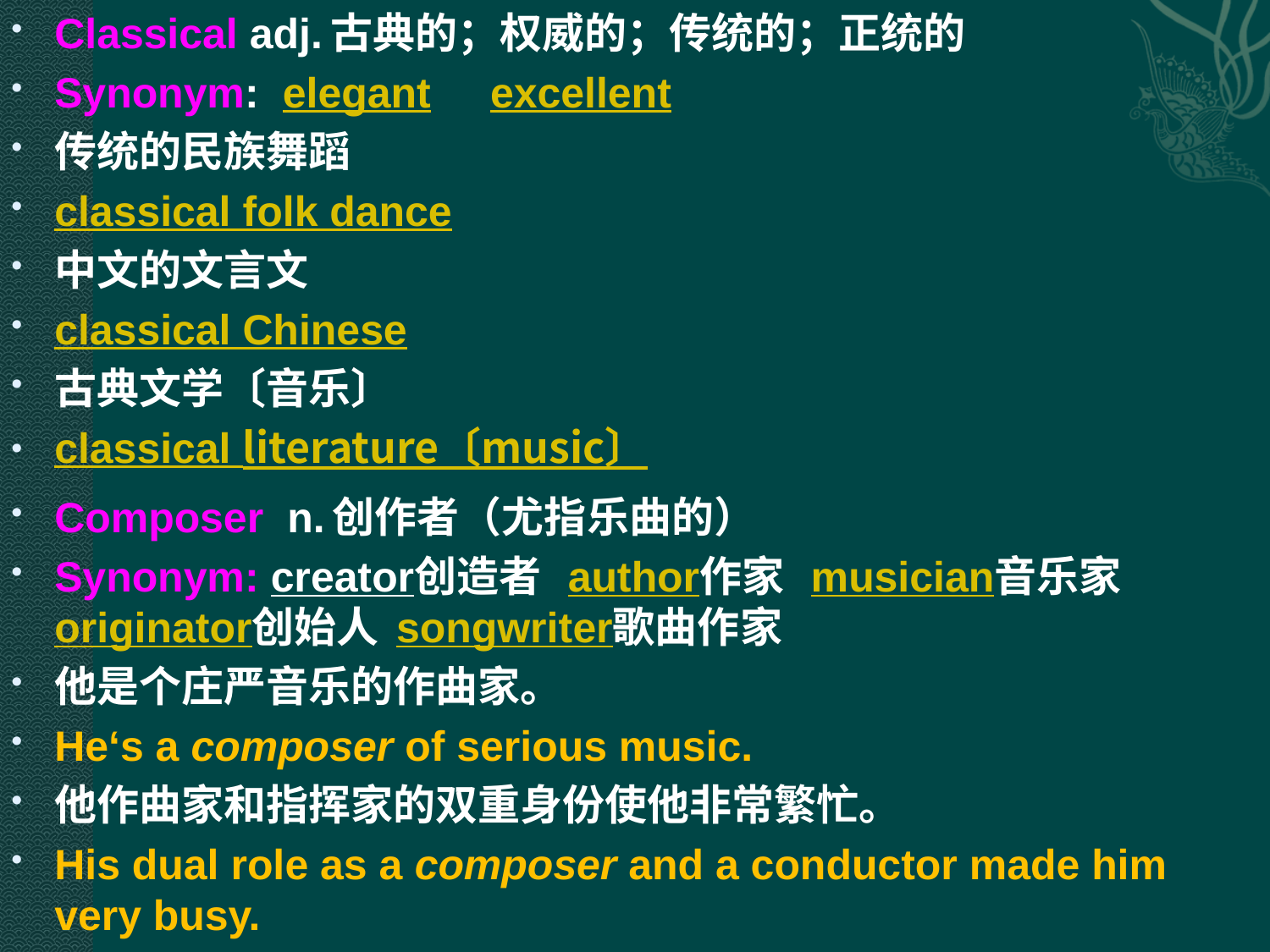

Classical adj.古典的；权威的；传统的；正统的
Synonym:  elegant　 excellent
传统的民族舞蹈
classical folk dance
中文的文言文
classical Chinese
古典文学〔音乐〕
classical literature〔music〕
Composer  n.创作者（尤指乐曲的）
Synonym: creator创造者  author作家  musician音乐家 originator创始人 songwriter歌曲作家
他是个庄严音乐的作曲家。
He‘s a composer of serious music.
他作曲家和指挥家的双重身份使他非常繁忙。
His dual role as a composer and a conductor made him very busy.